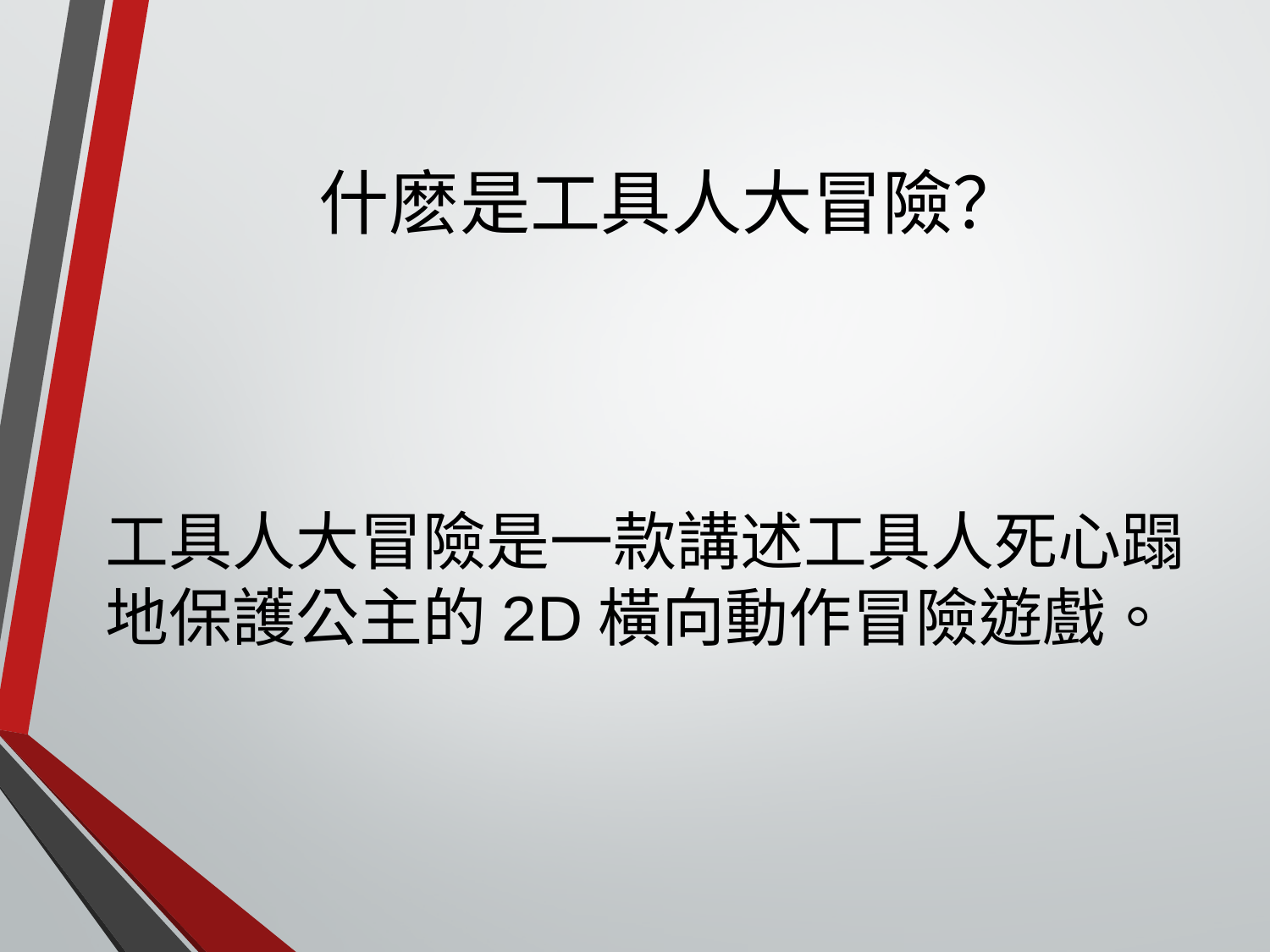

# 什麽是工具人大冒險？
工具人大冒險是一款講述工具人死心蹋地保護公主的2D橫向動作冒險遊戲。